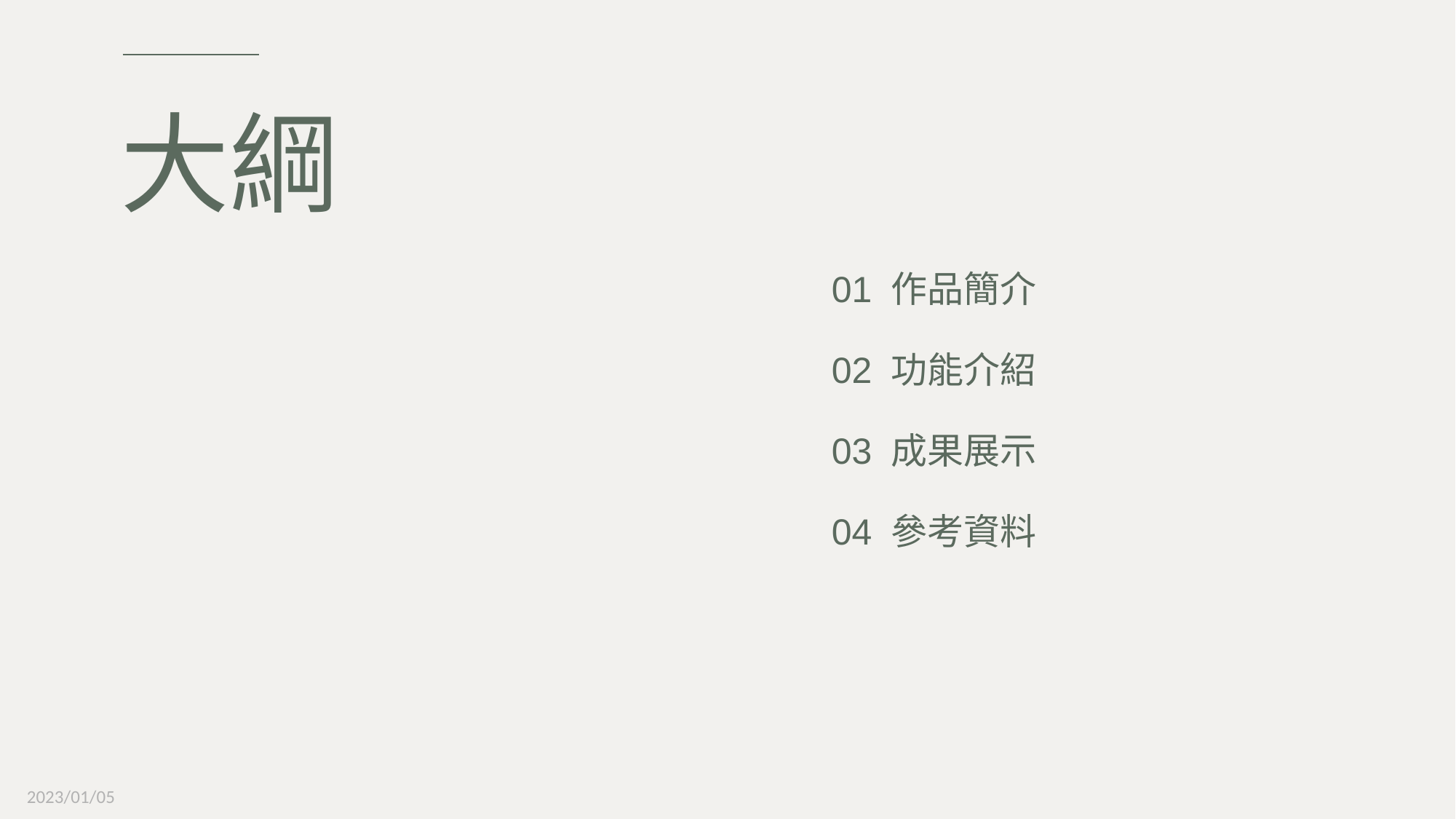

# 大綱
01 作品簡介
02 功能介紹
03 成果展示
04 參考資料

2023/01/05